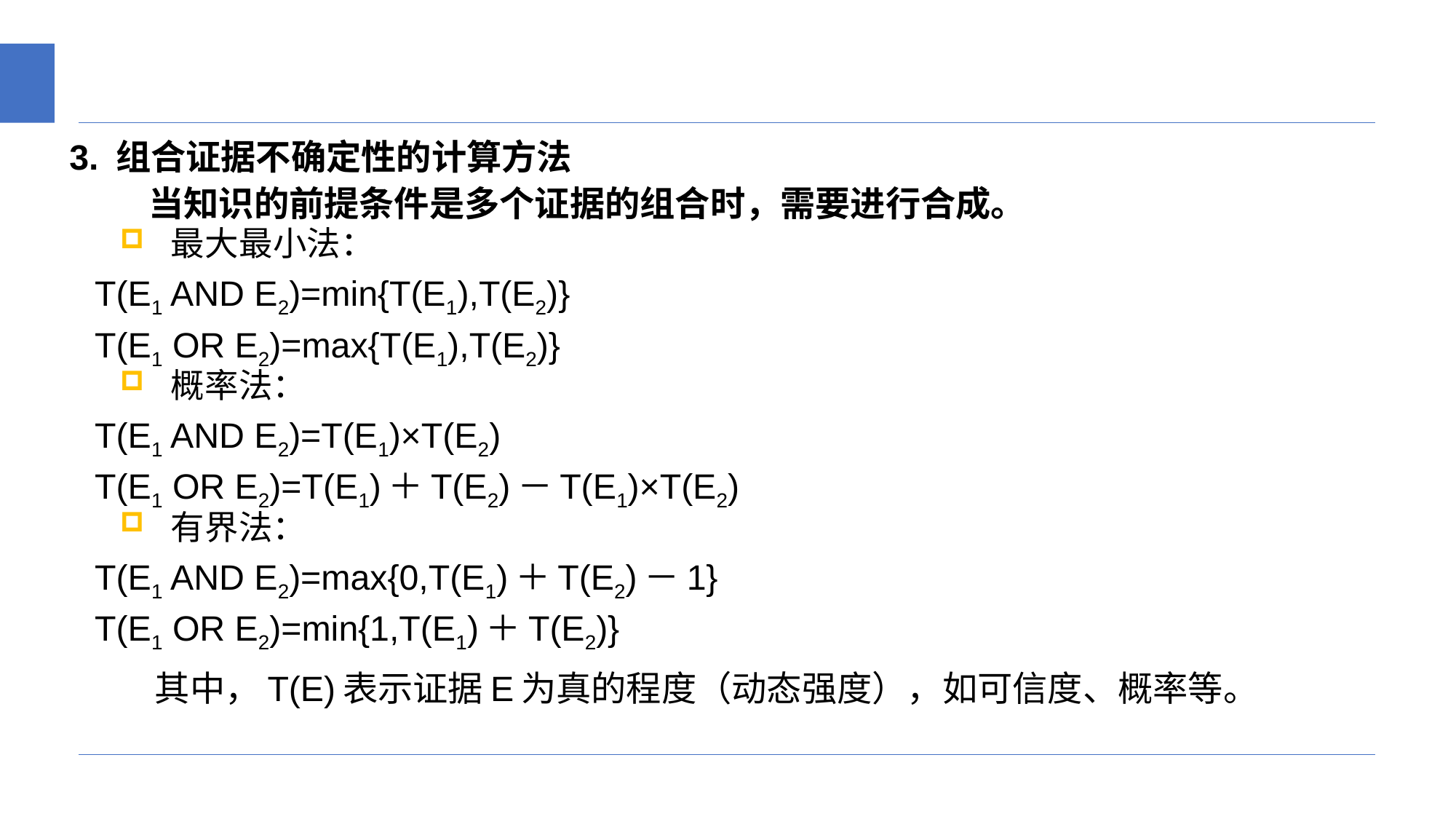

3. 组合证据不确定性的计算方法
         当知识的前提条件是多个证据的组合时，需要进行合成。
最大最小法：
		T(E1 AND E2)=min{T(E1),T(E2)}
		T(E1 OR E2)=max{T(E1),T(E2)}
概率法：
		T(E1 AND E2)=T(E1)×T(E2)
		T(E1 OR E2)=T(E1)＋T(E2)－T(E1)×T(E2)
有界法：
		T(E1 AND E2)=max{0,T(E1)＋T(E2)－1}
		T(E1 OR E2)=min{1,T(E1)＋T(E2)}
          其中，T(E)表示证据E为真的程度（动态强度），如可信度、概率等。